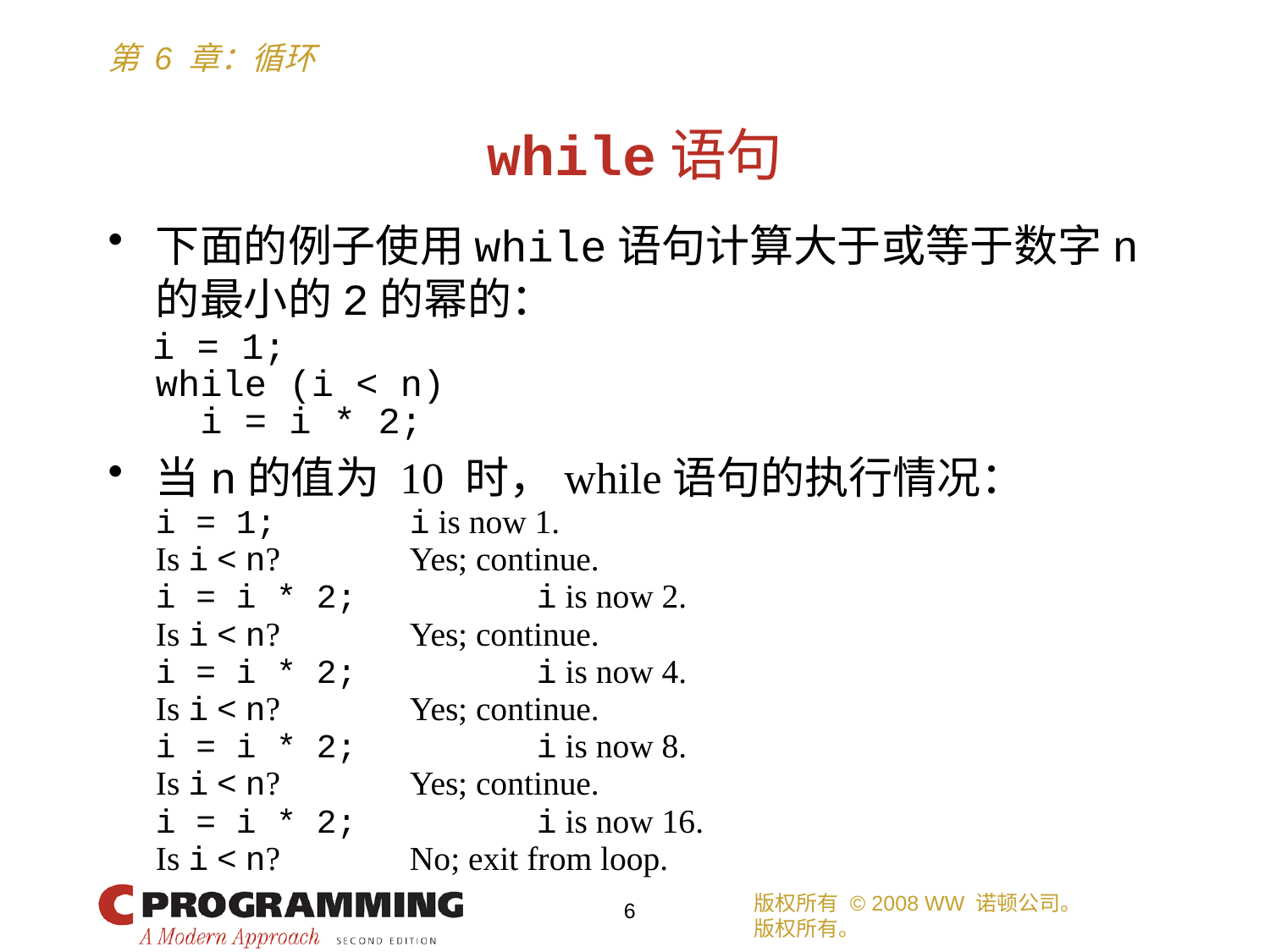

# while语句
下面的例子使用while语句计算大于或等于数字n的最小的2的幂的：
  i = 1;
	while (i < n)
	  i = i * 2;
当n的值为 10 时，while语句的执行情况：
	i = 1;		i is now 1.
	Is i < n?		Yes; continue.
	i = i * 2;		i is now 2.
	Is i < n?		Yes; continue.
	i = i * 2;		i is now 4.
	Is i < n?		Yes; continue.
	i = i * 2;		i is now 8.
	Is i < n?		Yes; continue.
	i = i * 2;		i is now 16.
	Is i < n?		No; exit from loop.

版权所有 © 2008 WW 诺顿公司。
版权所有。
6